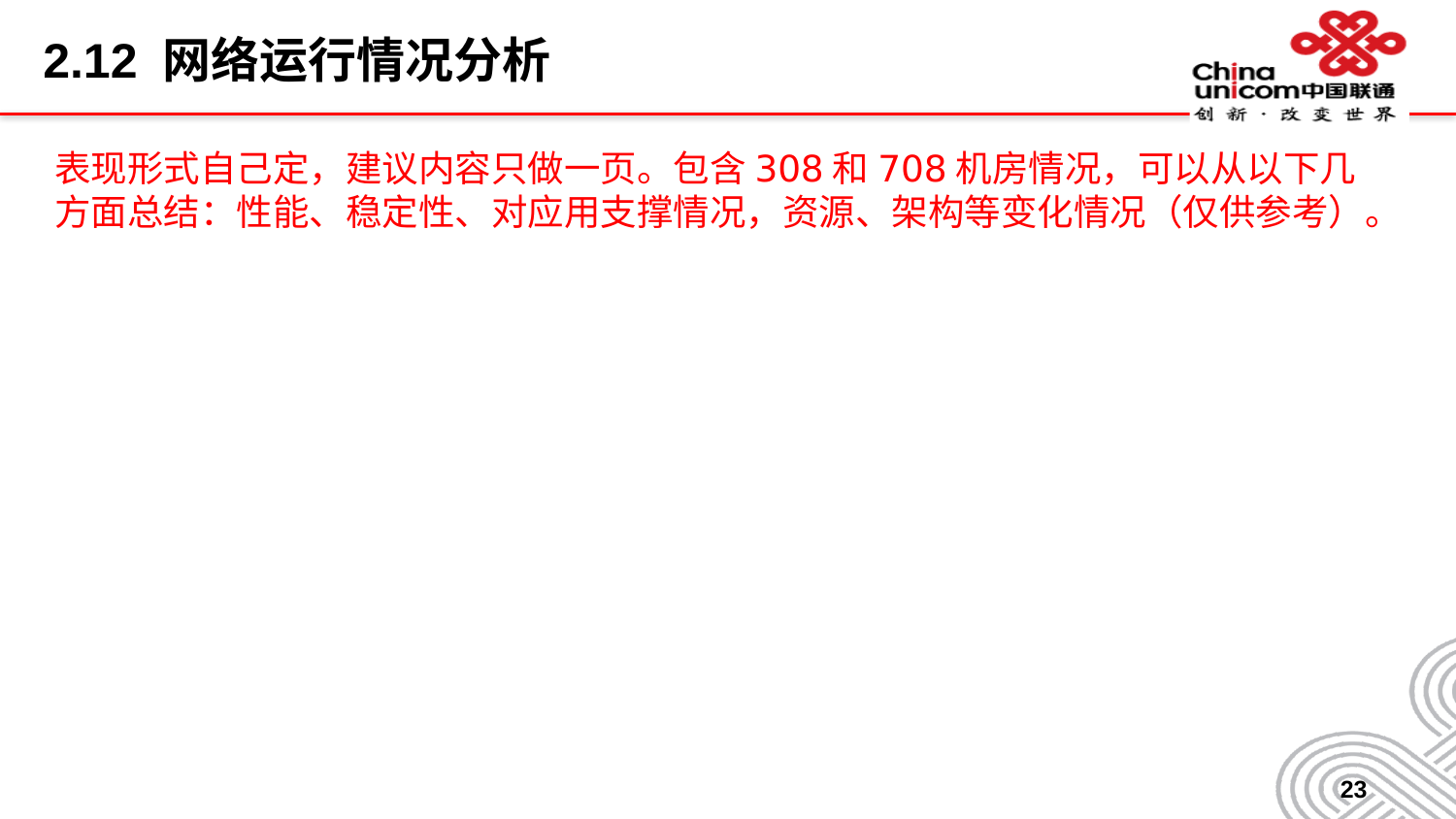

2.12 网络运行情况分析
表现形式自己定，建议内容只做一页。包含308和708机房情况，可以从以下几方面总结：性能、稳定性、对应用支撑情况，资源、架构等变化情况（仅供参考）。
23